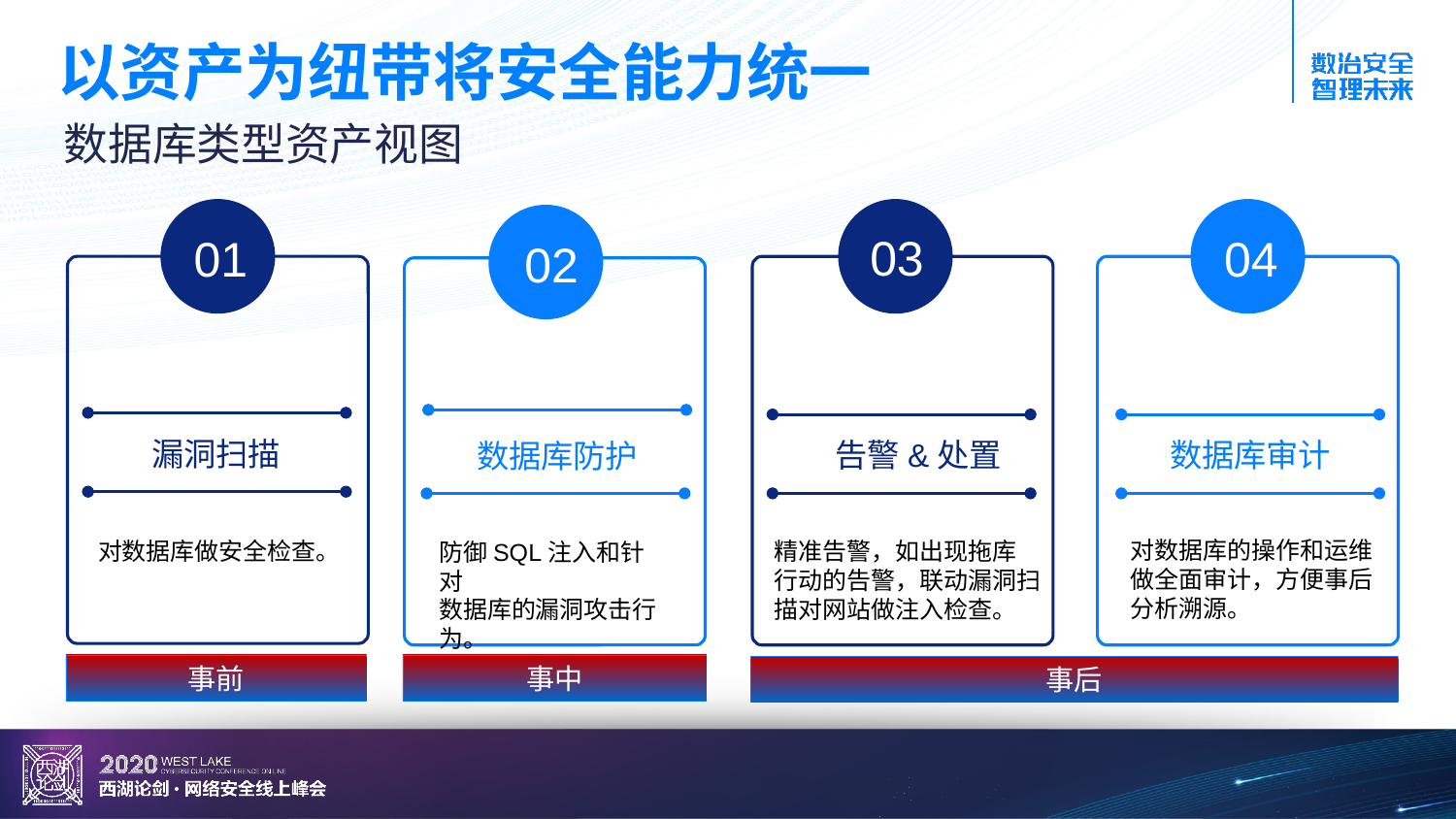

以资产为纽带将安全能力统一
数据库类型资产视图

03
01
04
02

漏洞扫描
告警&处置
数据库审计
数据库防护
对数据库的操作和运维
做全面审计，方便事后
分析溯源。
对数据库做安全检查。
精准告警，如出现拖库
行动的告警，联动漏洞扫
描对网站做注入检查。
防御SQL注入和针对
数据库的漏洞攻击行为。
事中
事前
事后